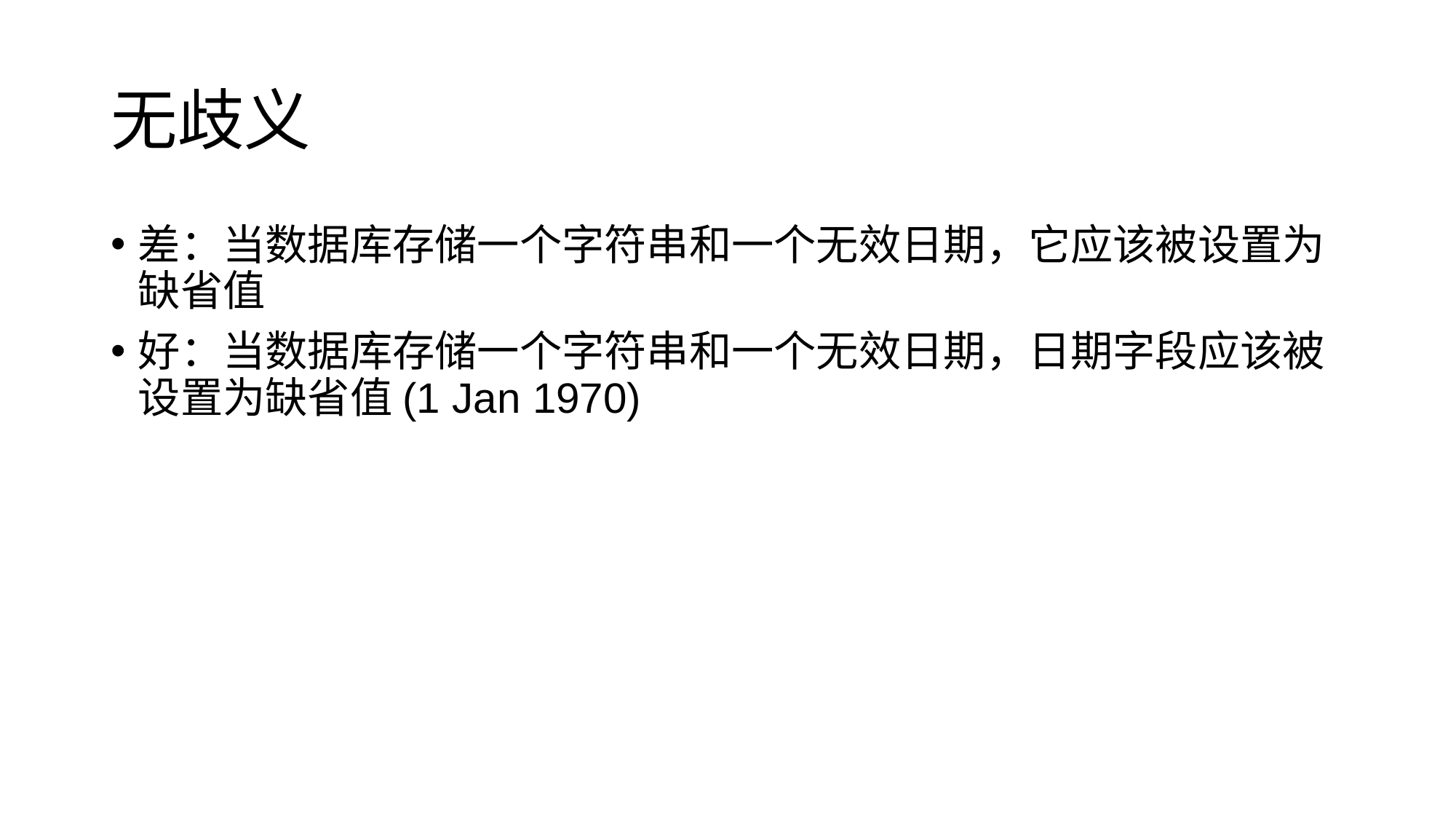

# 无歧义
差：当数据库存储一个字符串和一个无效日期，它应该被设置为缺省值
好：当数据库存储一个字符串和一个无效日期，日期字段应该被设置为缺省值(1 Jan 1970)